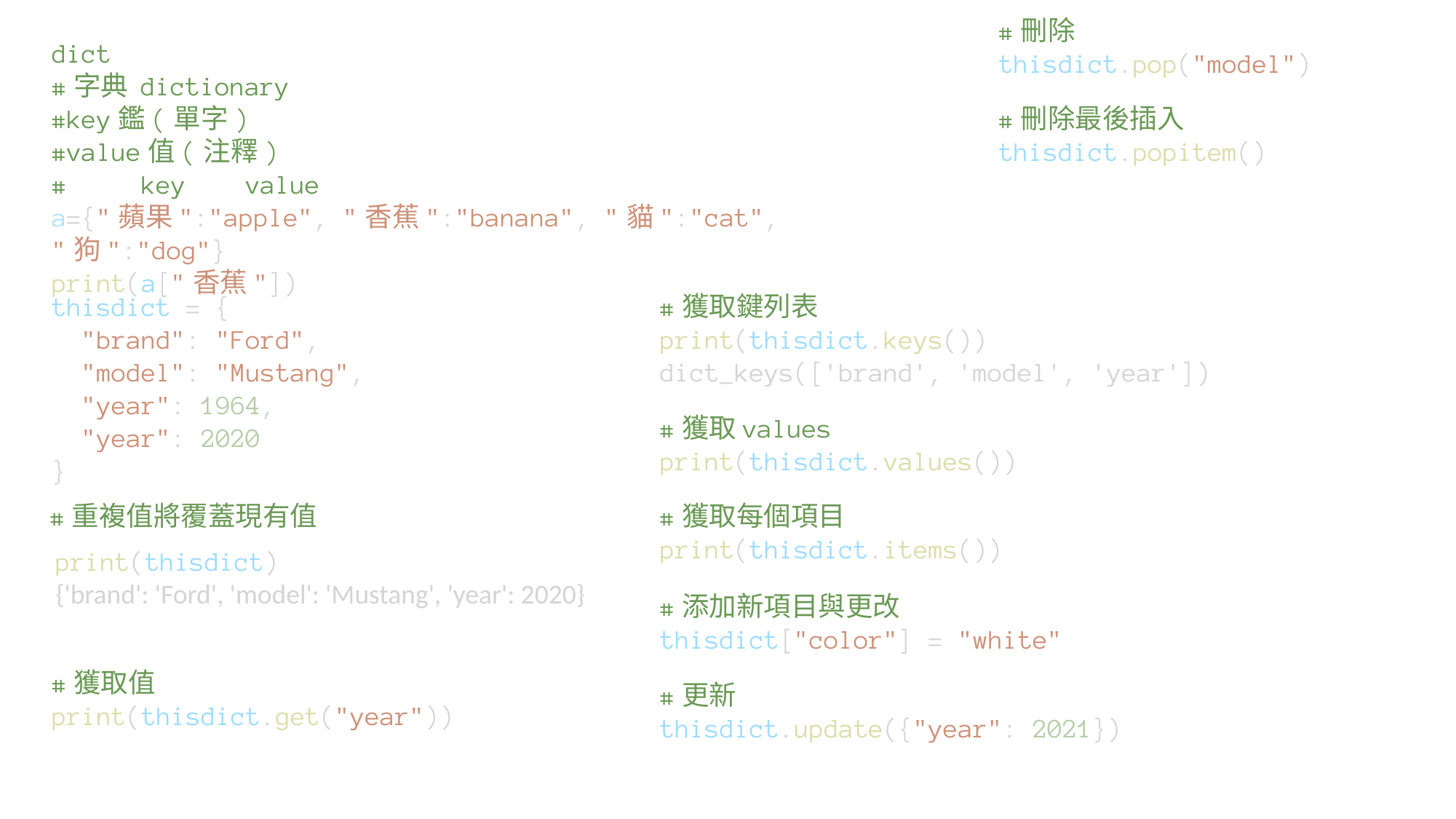

#刪除
thisdict.pop("model")
dict
#字典 dictionary
#key鑑(單字)
#value值(注釋)
#     key    value
a={"蘋果":"apple", "香蕉":"banana", "貓":"cat", "狗":"dog"}
print(a["香蕉"])
#刪除最後插入
thisdict.popitem()
thisdict = {
  "brand": "Ford",
  "model": "Mustang",
  "year": 1964,
  "year": 2020
}
#獲取鍵列表
print(thisdict.keys())
dict_keys(['brand', 'model', 'year'])
#獲取values
print(thisdict.values())
#重複值將覆蓋現有值
#獲取每個項目
print(thisdict.items())
print(thisdict)
{'brand': 'Ford', 'model': 'Mustang', 'year': 2020}
#添加新項目與更改
thisdict["color"] = "white"
#獲取值
print(thisdict.get("year"))
#更新
thisdict.update({"year": 2021})